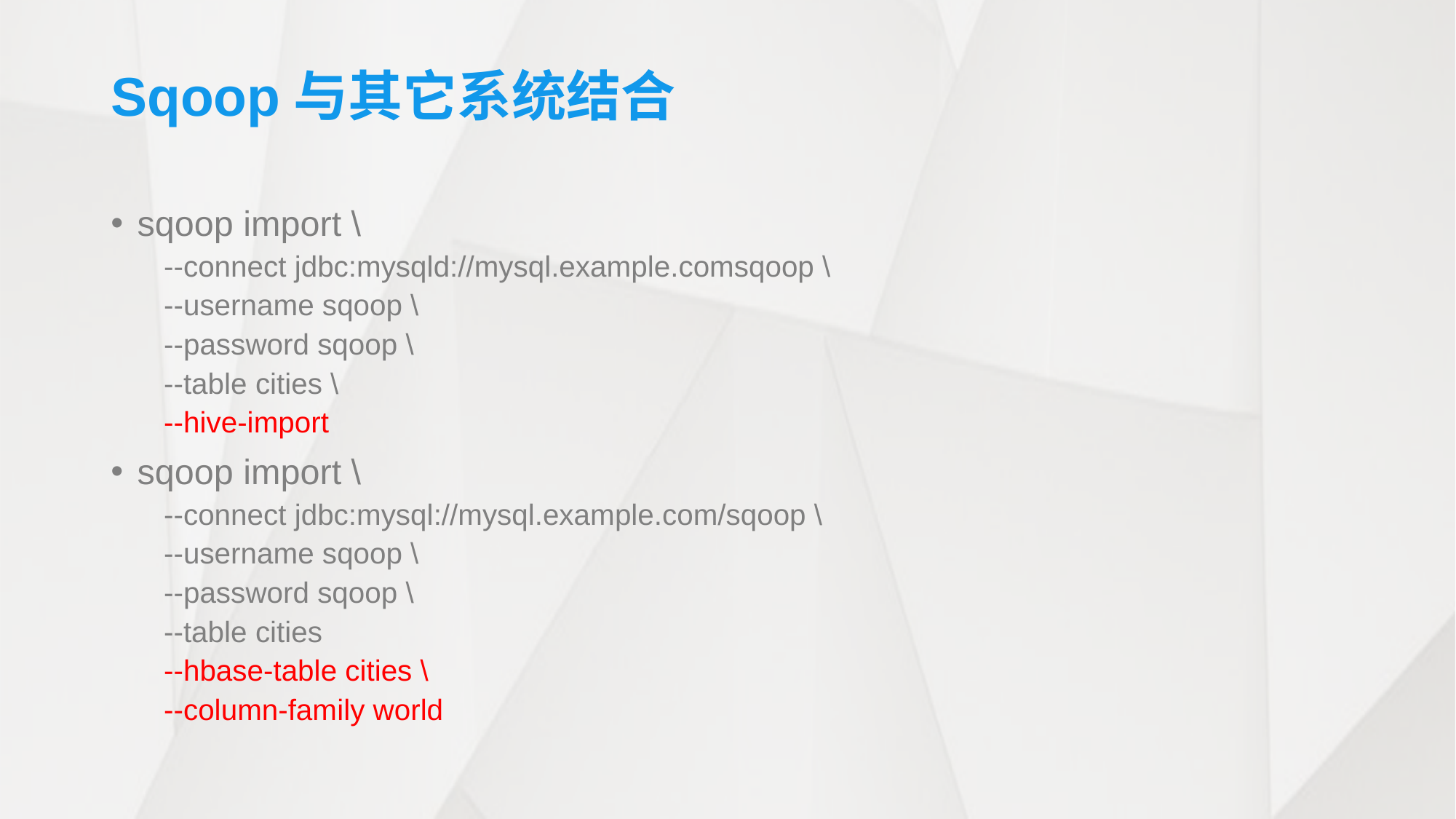

# Sqoop与其它系统结合
sqoop import \
--connect jdbc:mysqld://mysql.example.comsqoop \
--username sqoop \
--password sqoop \
--table cities \
--hive-import
sqoop import \
--connect jdbc:mysql://mysql.example.com/sqoop \
--username sqoop \
--password sqoop \
--table cities
--hbase-table cities \
--column-family world